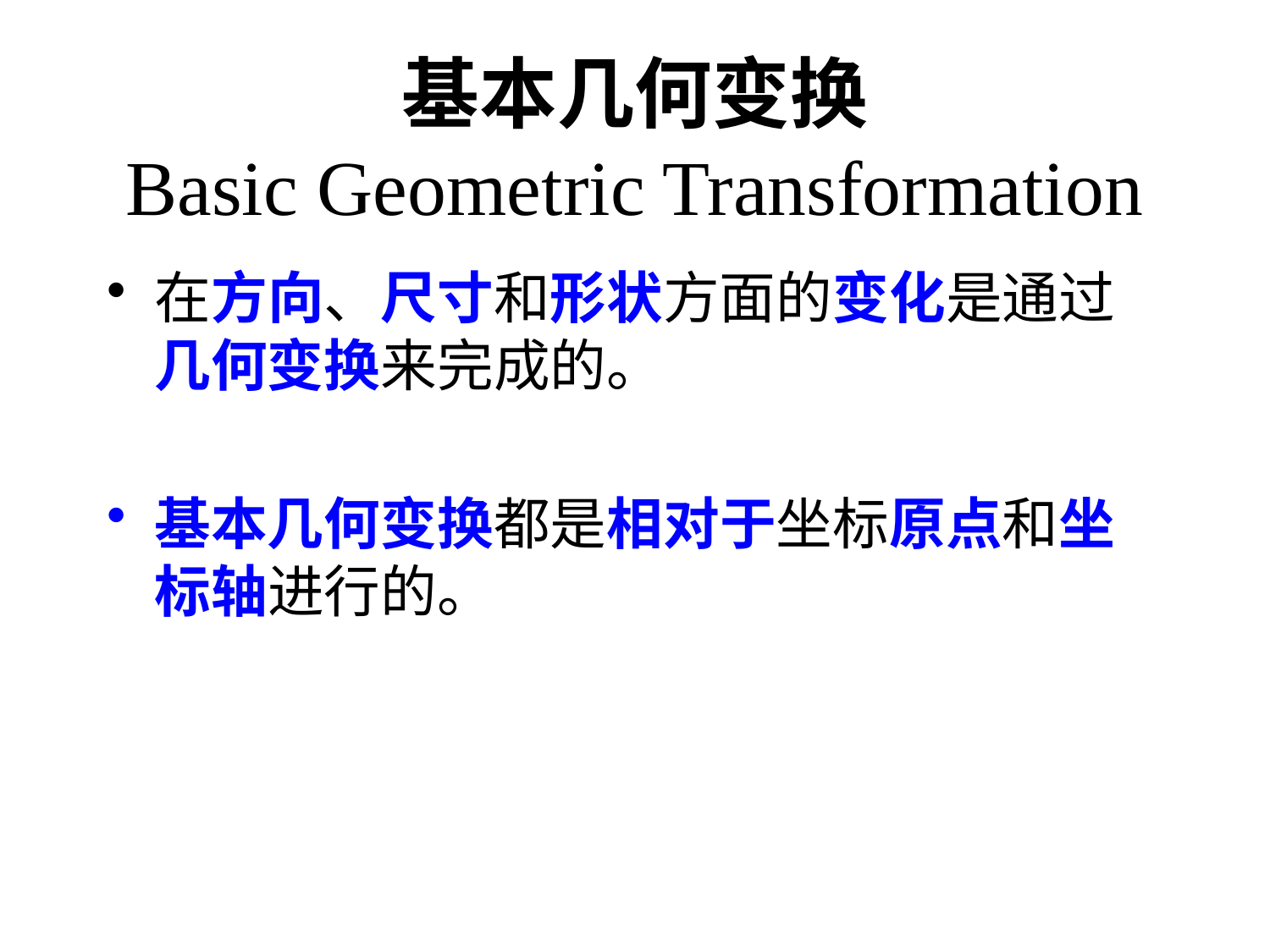

# 基本几何变换 Basic Geometric Transformation
在方向、尺寸和形状方面的变化是通过几何变换来完成的。

基本几何变换都是相对于坐标原点和坐标轴进行的。